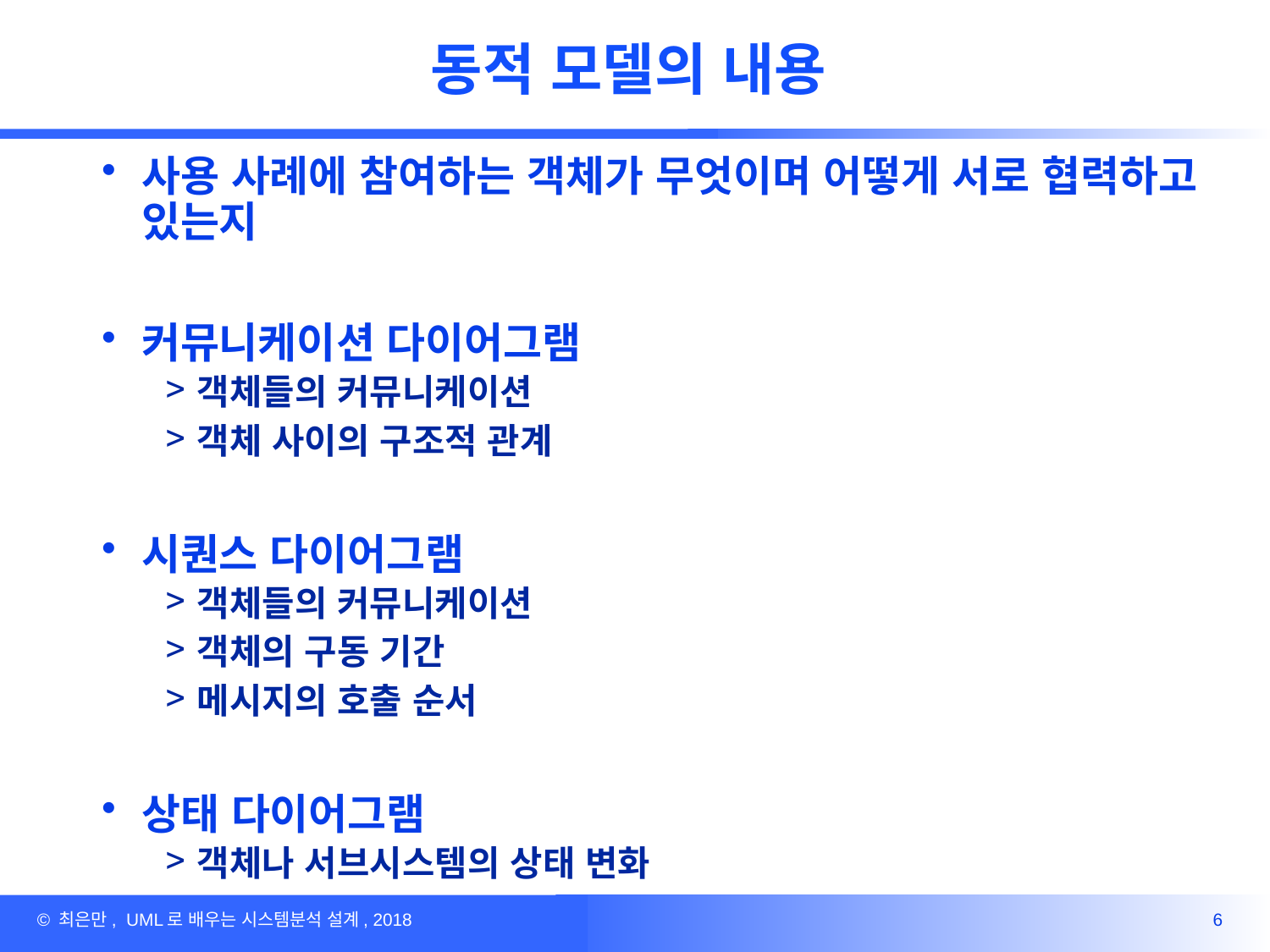

# 동적 모델의 내용
사용 사례에 참여하는 객체가 무엇이며 어떻게 서로 협력하고 있는지

커뮤니케이션 다이어그램
객체들의 커뮤니케이션
객체 사이의 구조적 관계

시퀀스 다이어그램
객체들의 커뮤니케이션
객체의 구동 기간
메시지의 호출 순서

상태 다이어그램
객체나 서브시스템의 상태 변화